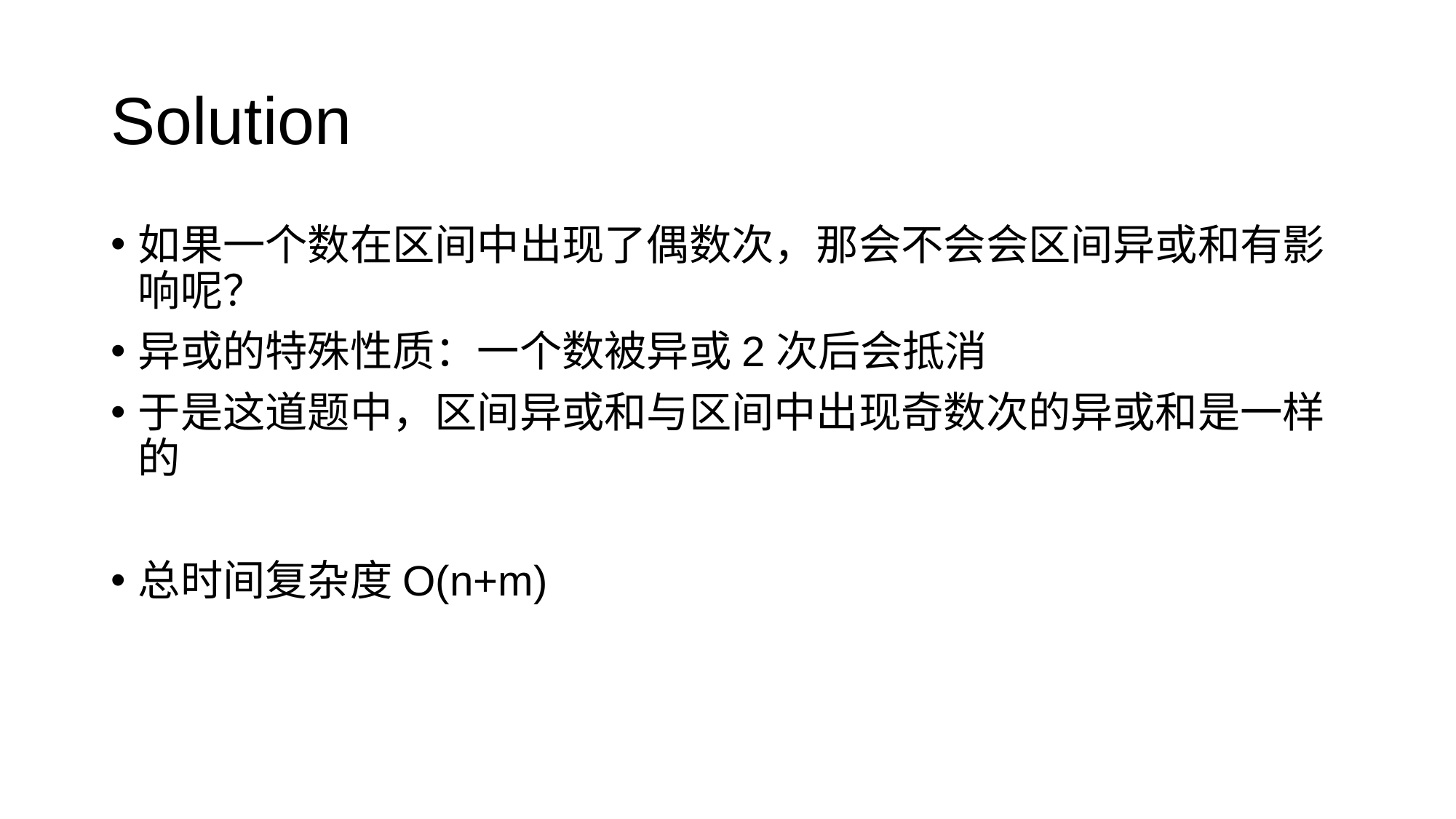

# Solution
如果一个数在区间中出现了偶数次，那会不会会区间异或和有影响呢？
异或的特殊性质：一个数被异或2次后会抵消
于是这道题中，区间异或和与区间中出现奇数次的异或和是一样的

总时间复杂度O(n+m)